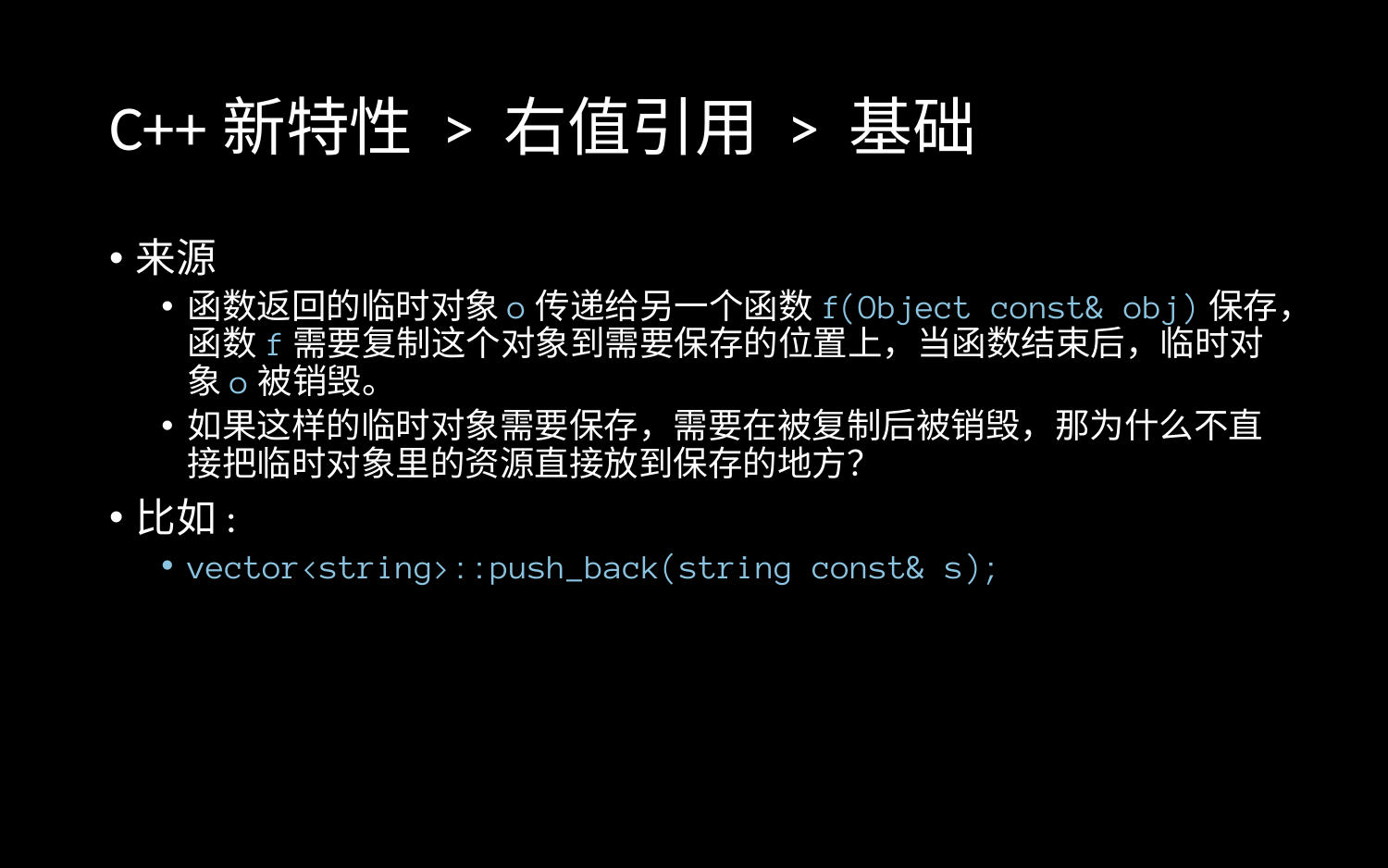

# C++新特性 > 右值引用 > 基础
来源
函数返回的临时对象o传递给另一个函数f(Object const& obj)保存，函数f需要复制这个对象到需要保存的位置上，当函数结束后，临时对象o被销毁。
如果这样的临时对象需要保存，需要在被复制后被销毁，那为什么不直接把临时对象里的资源直接放到保存的地方？
比如:
vector<string>::push_back(string const& s);